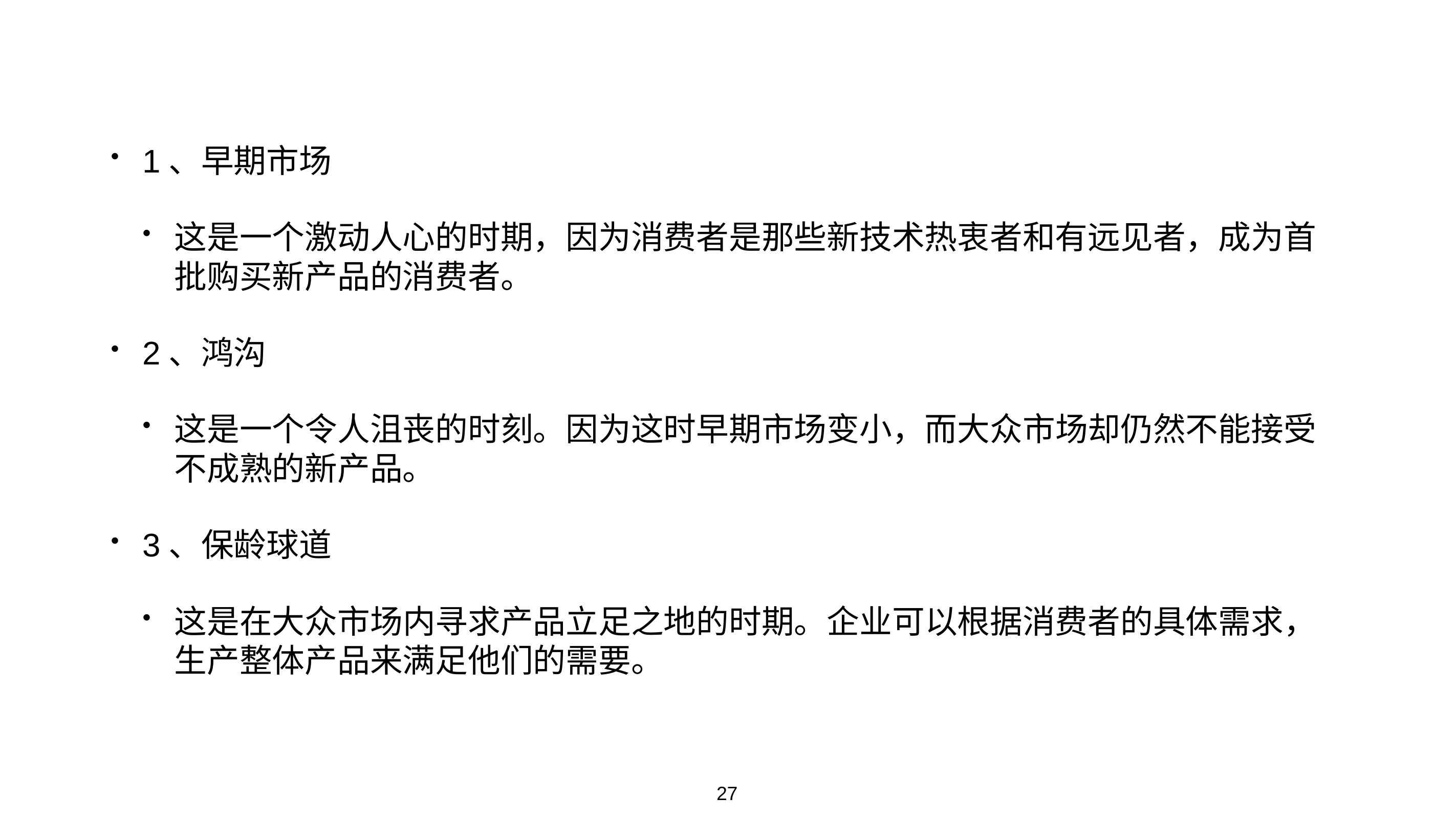

1、早期市场
这是一个激动人心的时期，因为消费者是那些新技术热衷者和有远见者，成为首批购买新产品的消费者。
2、鸿沟
这是一个令人沮丧的时刻。因为这时早期市场变小，而大众市场却仍然不能接受不成熟的新产品。
3、保龄球道
这是在大众市场内寻求产品立足之地的时期。企业可以根据消费者的具体需求，生产整体产品来满足他们的需要。
27